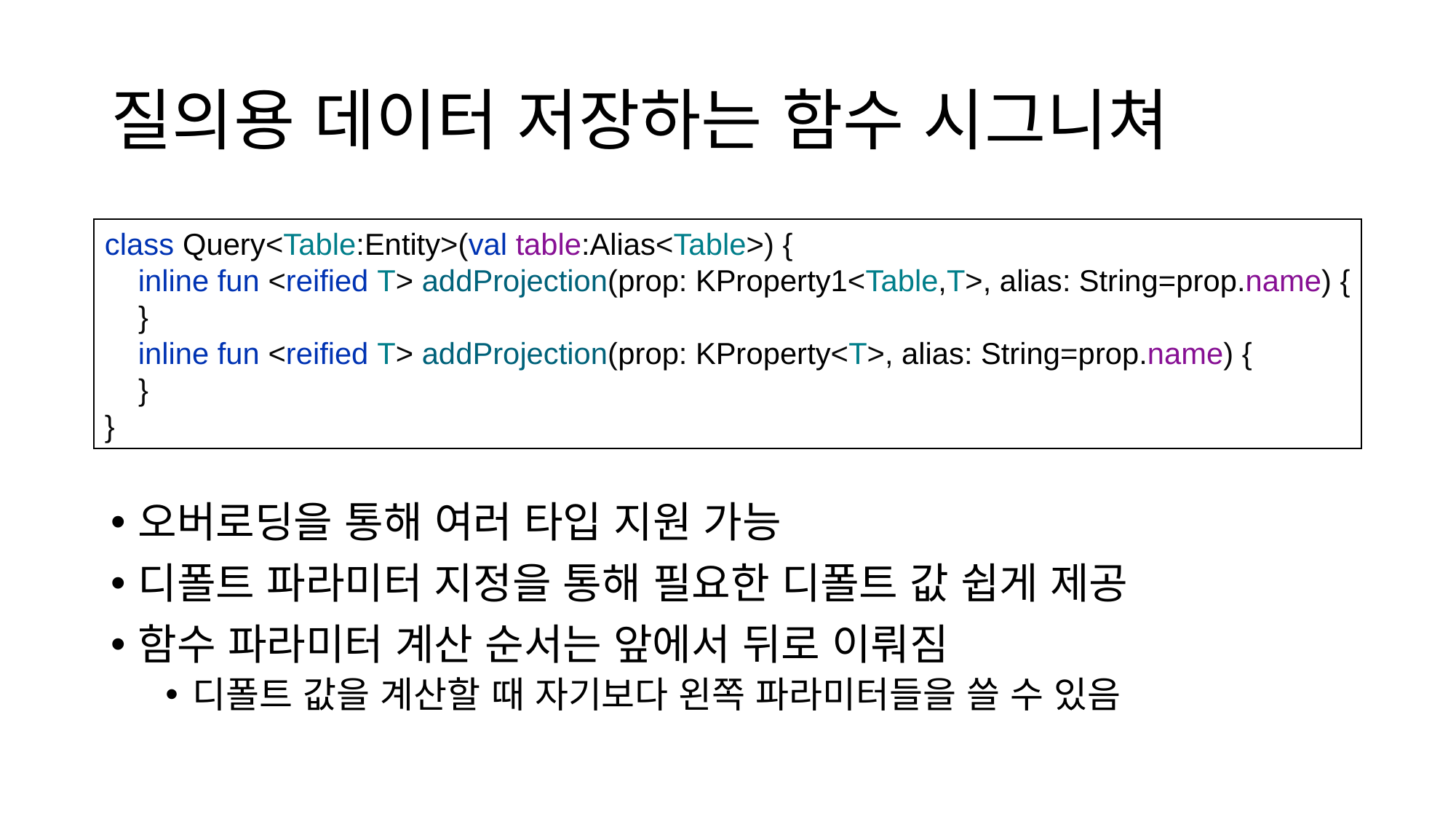

# 질의용 데이터 저장하는 함수 시그니쳐
class Query<Table:Entity>(val table:Alias<Table>) {
    inline fun <reified T> addProjection(prop: KProperty1<Table,T>, alias: String=prop.name) {
    }
    inline fun <reified T> addProjection(prop: KProperty<T>, alias: String=prop.name) {
    }
}
오버로딩을 통해 여러 타입 지원 가능
디폴트 파라미터 지정을 통해 필요한 디폴트 값 쉽게 제공
함수 파라미터 계산 순서는 앞에서 뒤로 이뤄짐
디폴트 값을 계산할 때 자기보다 왼쪽 파라미터들을 쓸 수 있음